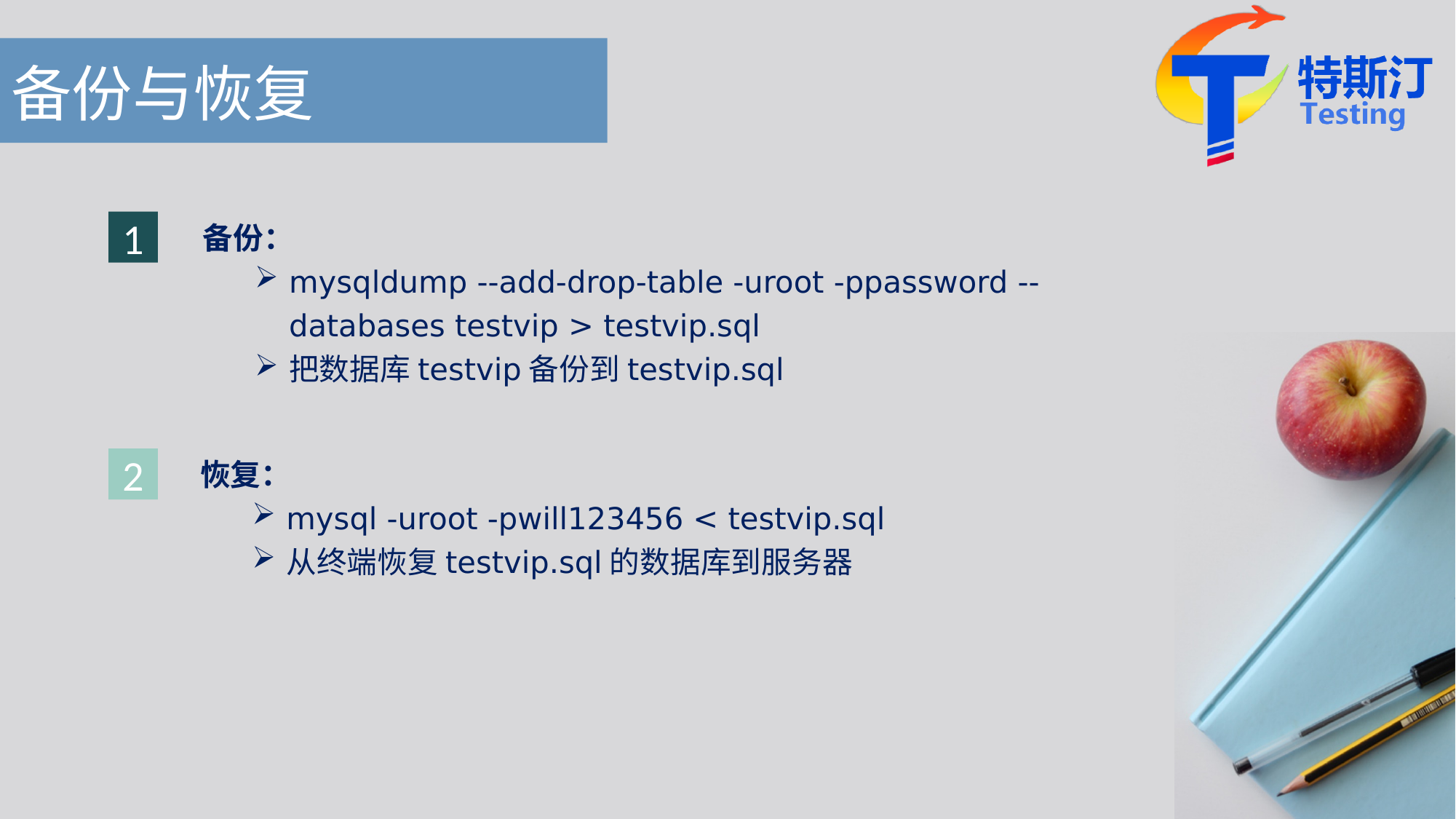

# 备份与恢复
备份：
mysqldump --add-drop-table -uroot -ppassword --databases testvip > testvip.sql
把数据库testvip备份到testvip.sql
1
恢复：
mysql -uroot -pwill123456 < testvip.sql
从终端恢复testvip.sql的数据库到服务器
2